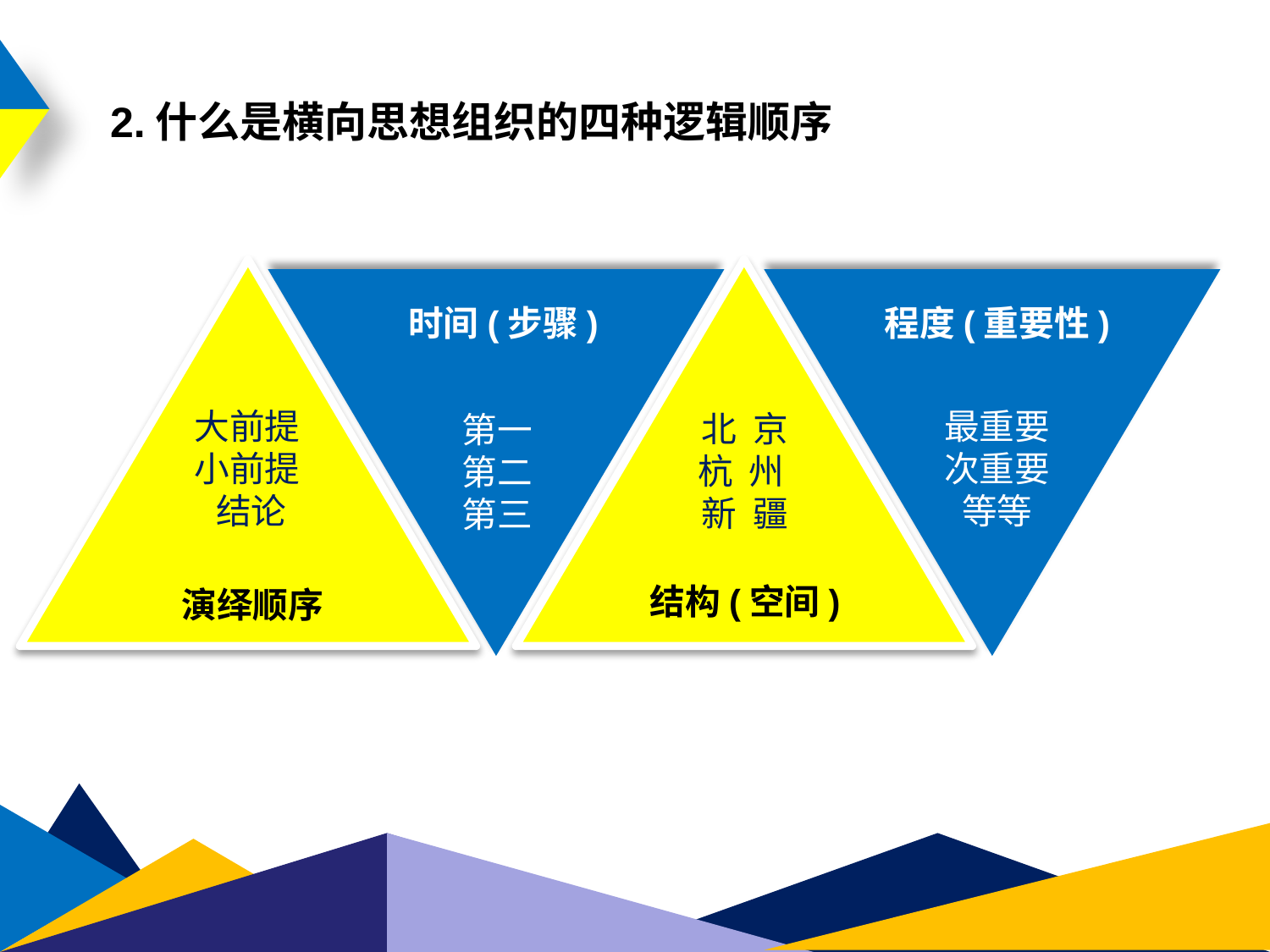

2.什么是横向思想组织的四种逻辑顺序

时间(步骤)
程度(重要性)
大前提
小前提
结论
最重要
次重要
等等
北  京
杭  州
新  疆
第一
第二
第三
结构(空间)
演绎顺序